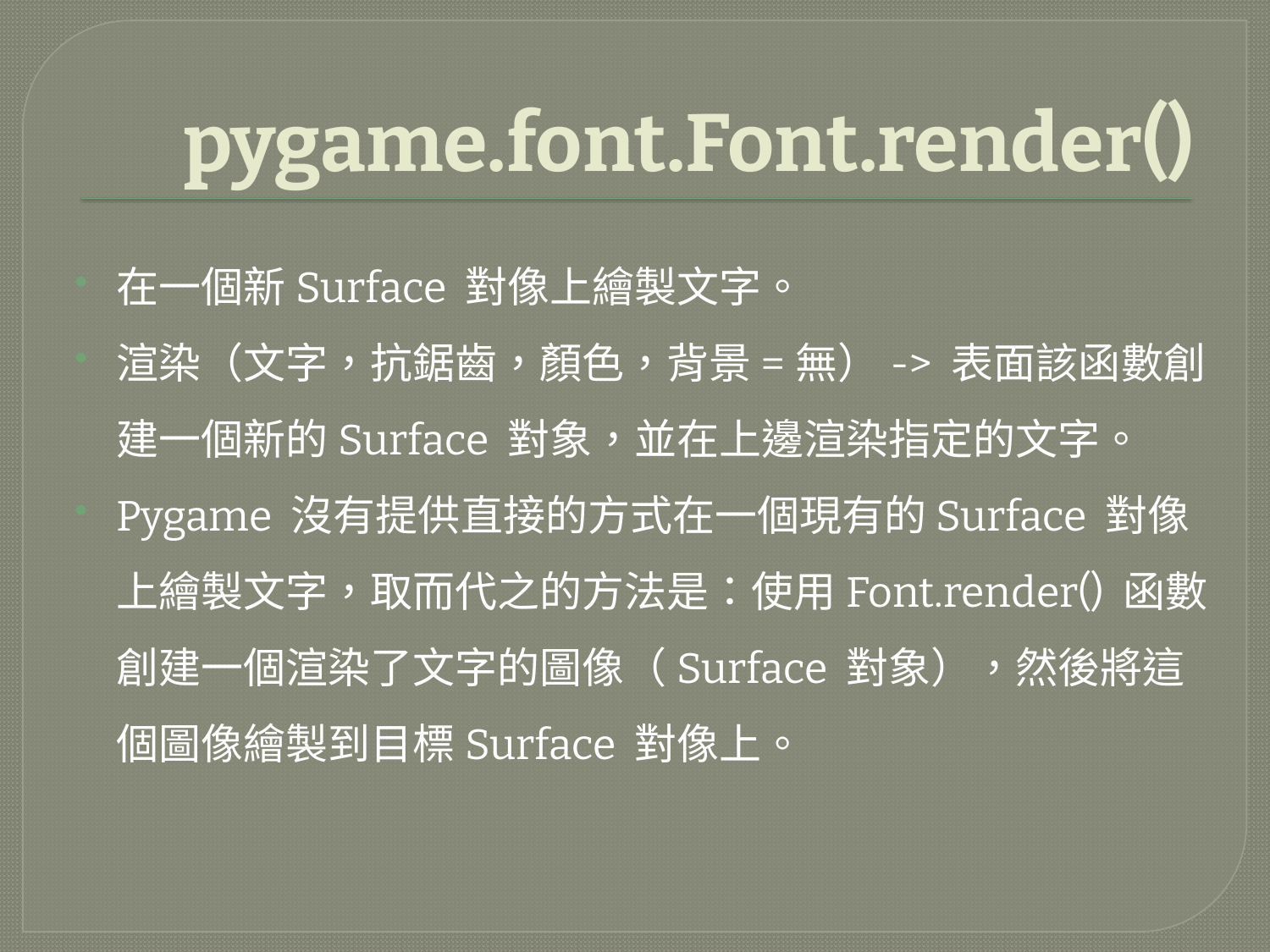

# pygame.font.Font.render()
在一個新Surface 對像上繪製文字。
渲染（文字，抗鋸齒，顏色，背景=無）-> 表面該函數創建一個新的Surface 對象，並在上邊渲染指定的文字。
Pygame 沒有提供直接的方式在一個現有的Surface 對像上繪製文字，取而代之的方法是：使用Font.render() 函數創建一個渲染了文字的圖像（Surface 對象），然後將這個圖像繪製到目標Surface 對像上。